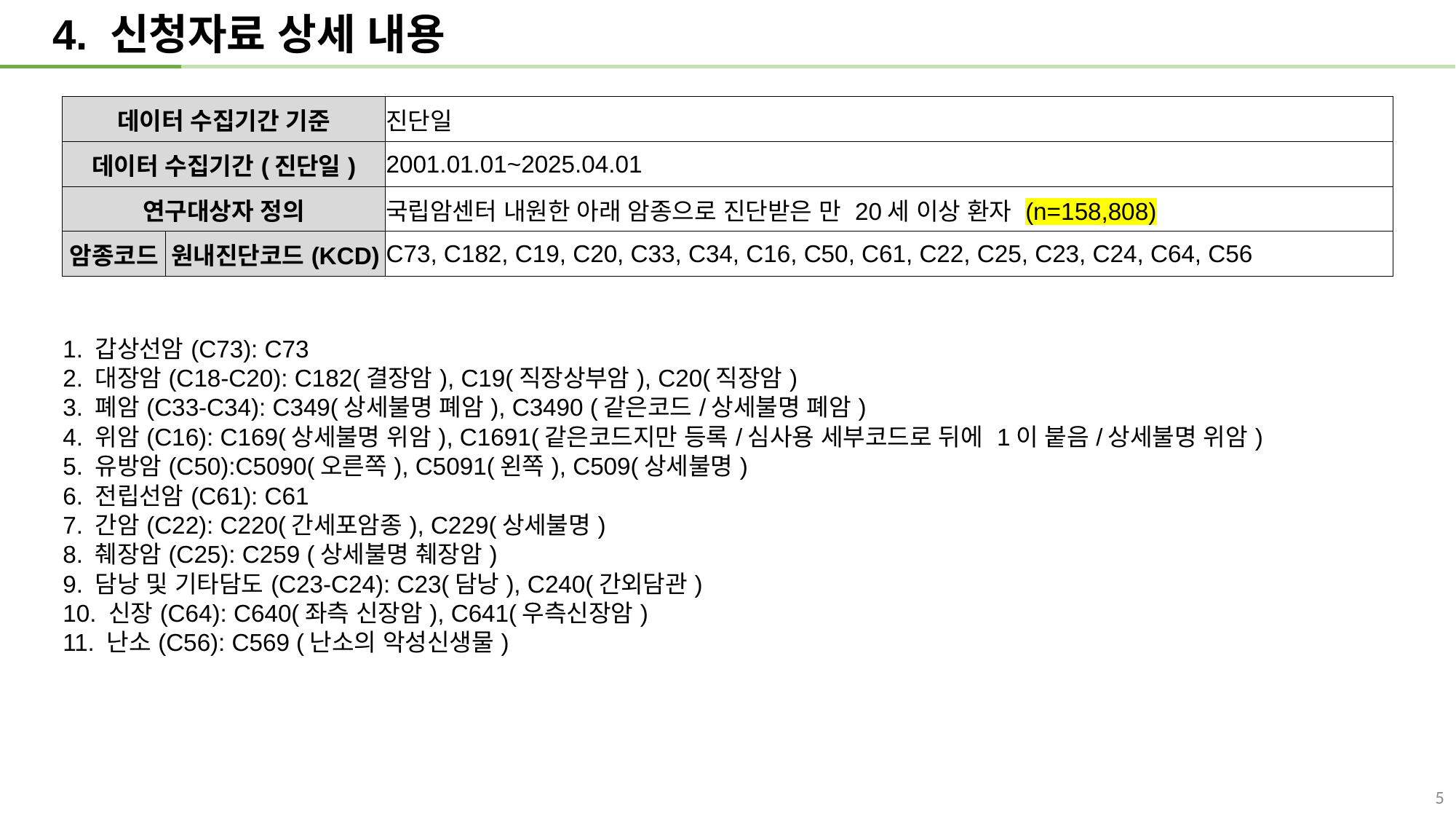

4. 신청자료 상세 내용
| 데이터 수집기간 기준 |  | 진단일 |
| --- | --- | --- |
| 데이터 수집기간(진단일) |  | 2001.01.01~2025.04.01 |
| 연구대상자 정의 |  | 국립암센터 내원한 아래 암종으로 진단받은 만 20세 이상 환자 (n=158,808) |
| 암종코드 | 원내진단코드(KCD) | C73, C182, C19, C20, C33, C34, C16, C50, C61, C22, C25, C23, C24, C64, C56 |
| 1. 갑상선암(C73): C73 |
| --- |
| 2. 대장암(C18-C20): C182(결장암), C19(직장상부암), C20(직장암) |
| 3. 폐암(C33-C34): C349(상세불명 폐암), C3490 (같은코드/상세불명 폐암) |
| 4. 위암(C16): C169(상세불명 위암), C1691(같은코드지만 등록/심사용 세부코드로 뒤에 1이 붙음/상세불명 위암) |
| 5. 유방암(C50):C5090(오른쪽), C5091(왼쪽), C509(상세불명) |
| 6. 전립선암(C61): C61 |
| 7. 간암(C22): C220(간세포암종), C229(상세불명) |
| 8. 췌장암(C25): C259 (상세불명 췌장암) |
| 9. 담낭 및 기타담도(C23-C24): C23(담낭), C240(간외담관) |
| 10. 신장(C64): C640(좌측 신장암), C641(우측신장암) |
| 11. 난소(C56): C569 (난소의 악성신생물) |
5